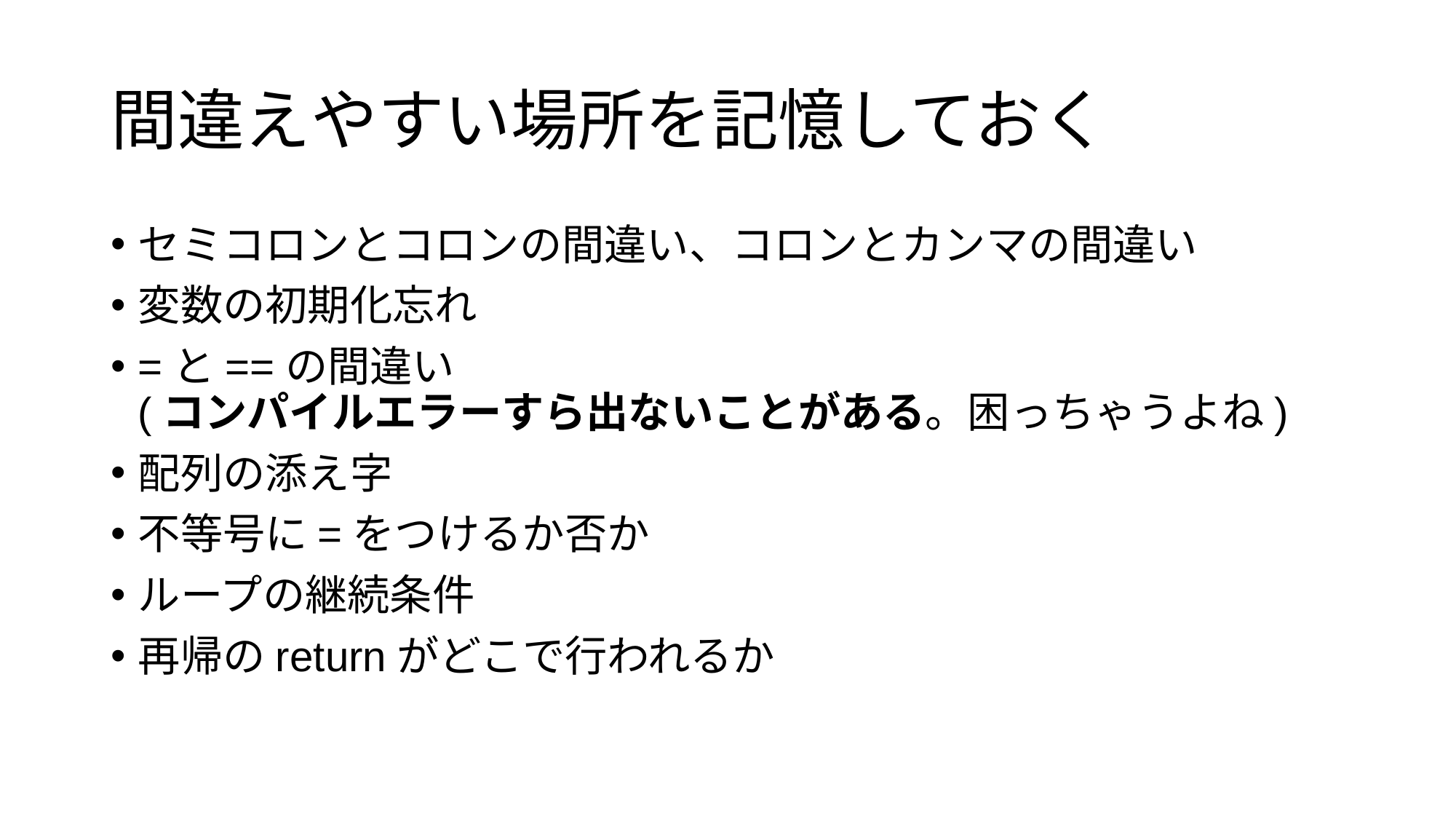

# 間違えやすい場所を記憶しておく
セミコロンとコロンの間違い、コロンとカンマの間違い
変数の初期化忘れ
=と==の間違い
(コンパイルエラーすら出ないことがある。困っちゃうよね)
配列の添え字
不等号に=をつけるか否か
ループの継続条件
再帰のreturnがどこで行われるか